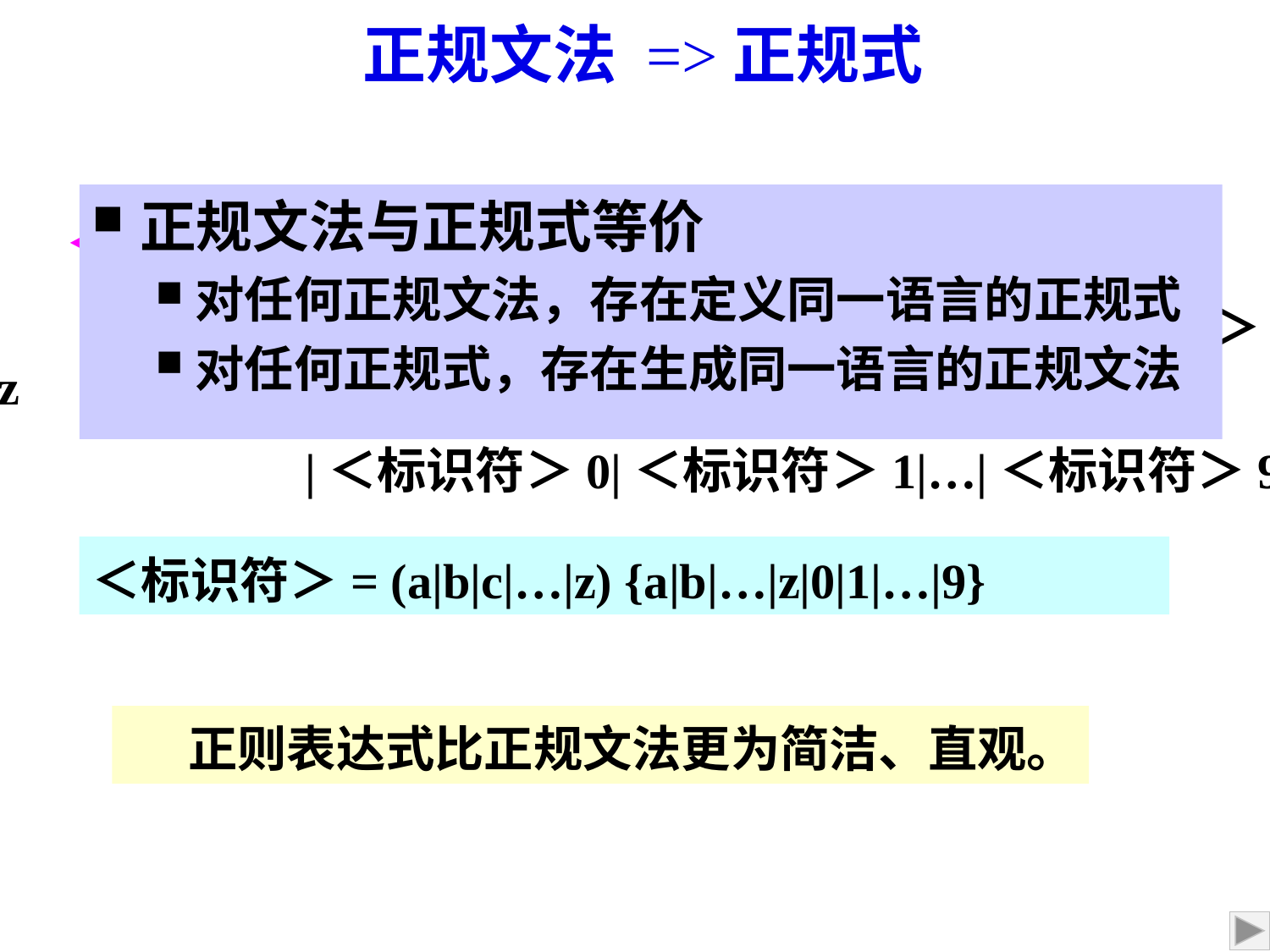

# 正规文法 =>正规式
正规文法与正规式等价
对任何正规文法，存在定义同一语言的正规式
对任何正规式，存在生成同一语言的正规文法
     ＜标识符＞∷= a|b|…|z
                         | ＜标识符＞a|＜标识符＞b|…|＜标识符＞z
                         |＜标识符＞0|＜标识符＞1|…|＜标识符＞9
＜标识符＞= (a|b|c|…|z) {a|b|…|z|0|1|…|9}
正则表达式比正规文法更为简洁、直观。